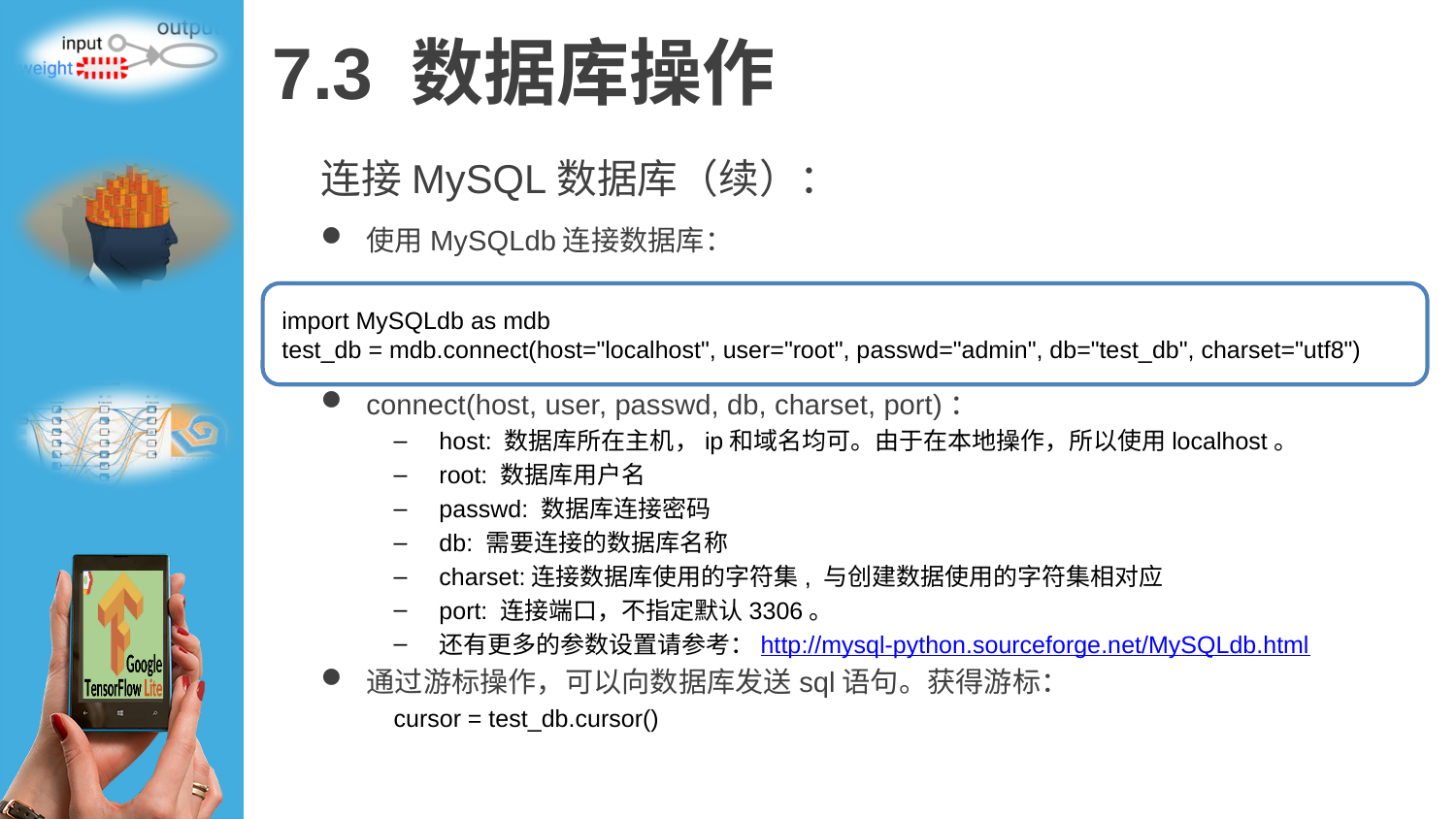

# 7.3 数据库操作
连接MySQL数据库（续）：
使用MySQLdb连接数据库：

connect(host, user, passwd, db, charset, port)：
host: 数据库所在主机，ip和域名均可。由于在本地操作，所以使用localhost。
root: 数据库用户名
passwd: 数据库连接密码
db: 需要连接的数据库名称
charset:连接数据库使用的字符集, 与创建数据使用的字符集相对应
port: 连接端口，不指定默认3306。
还有更多的参数设置请参考：http://mysql-python.sourceforge.net/MySQLdb.html
通过游标操作，可以向数据库发送sql语句。获得游标：
cursor = test_db.cursor()

import MySQLdb as mdb
test_db = mdb.connect(host="localhost", user="root", passwd="admin", db="test_db", charset="utf8")